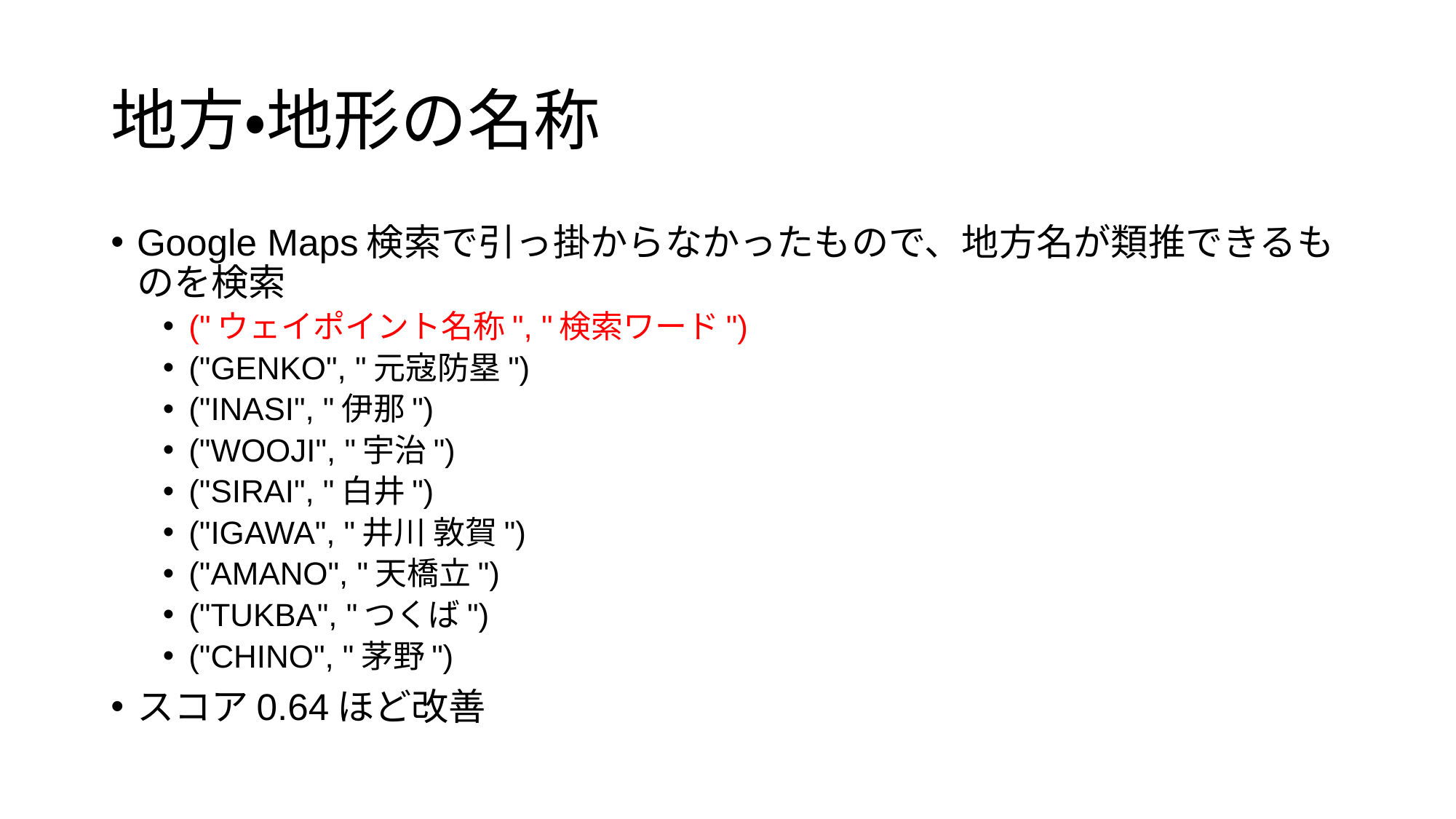

# 地方・地形の名称
Google Maps検索で引っ掛からなかったもので、地方名が類推できるものを検索
("ウェイポイント名称", "検索ワード")
("GENKO", "元寇防塁")
("INASI", "伊那")
("WOOJI", "宇治")
("SIRAI", "白井")
("IGAWA", "井川 敦賀")
("AMANO", "天橋立")
("TUKBA", "つくば")
("CHINO", "茅野")
スコア0.64ほど改善